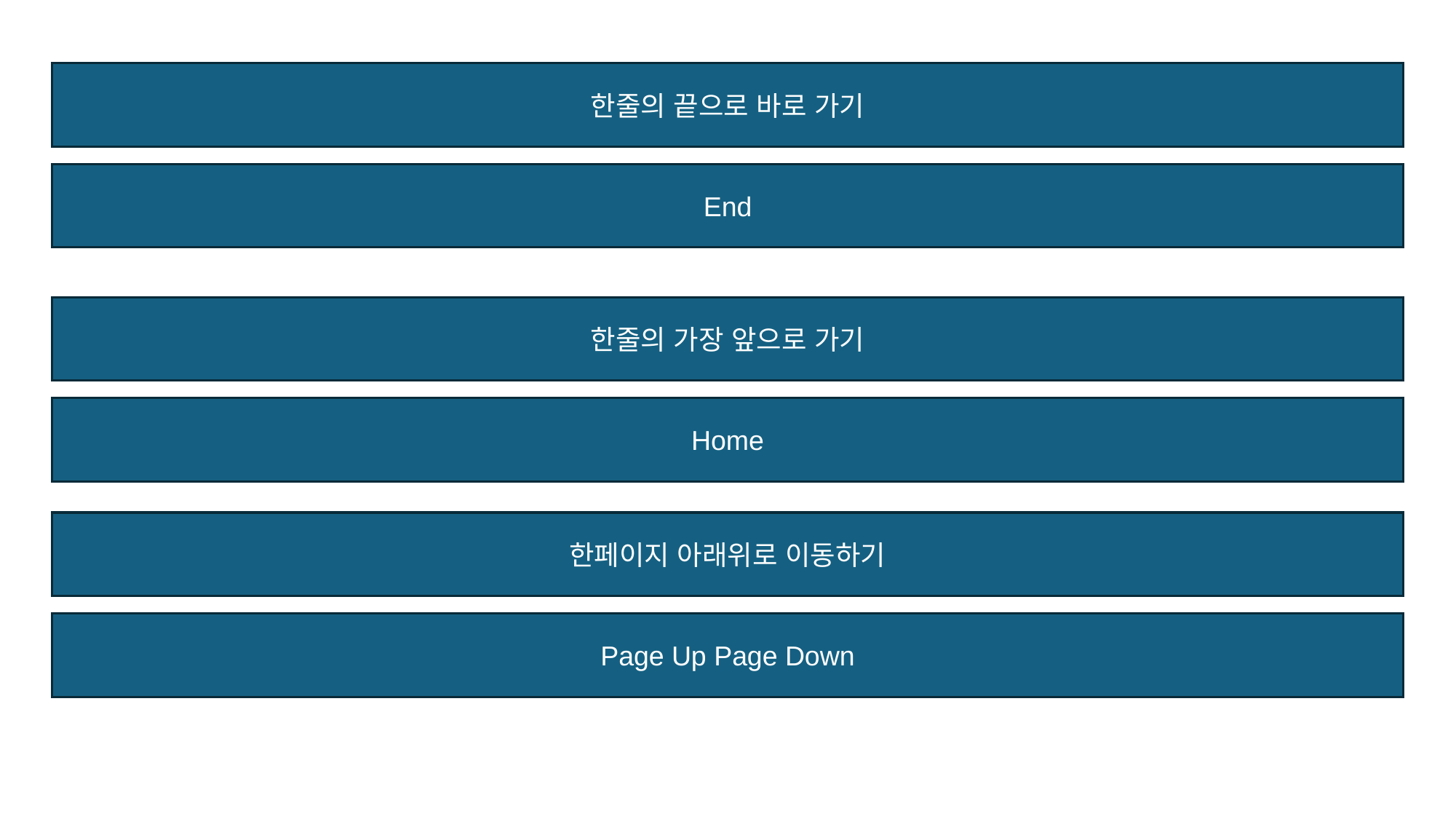

한줄의 끝으로 바로 가기
End
한줄의 가장 앞으로 가기
Home
한페이지 아래위로 이동하기
Page Up Page Down